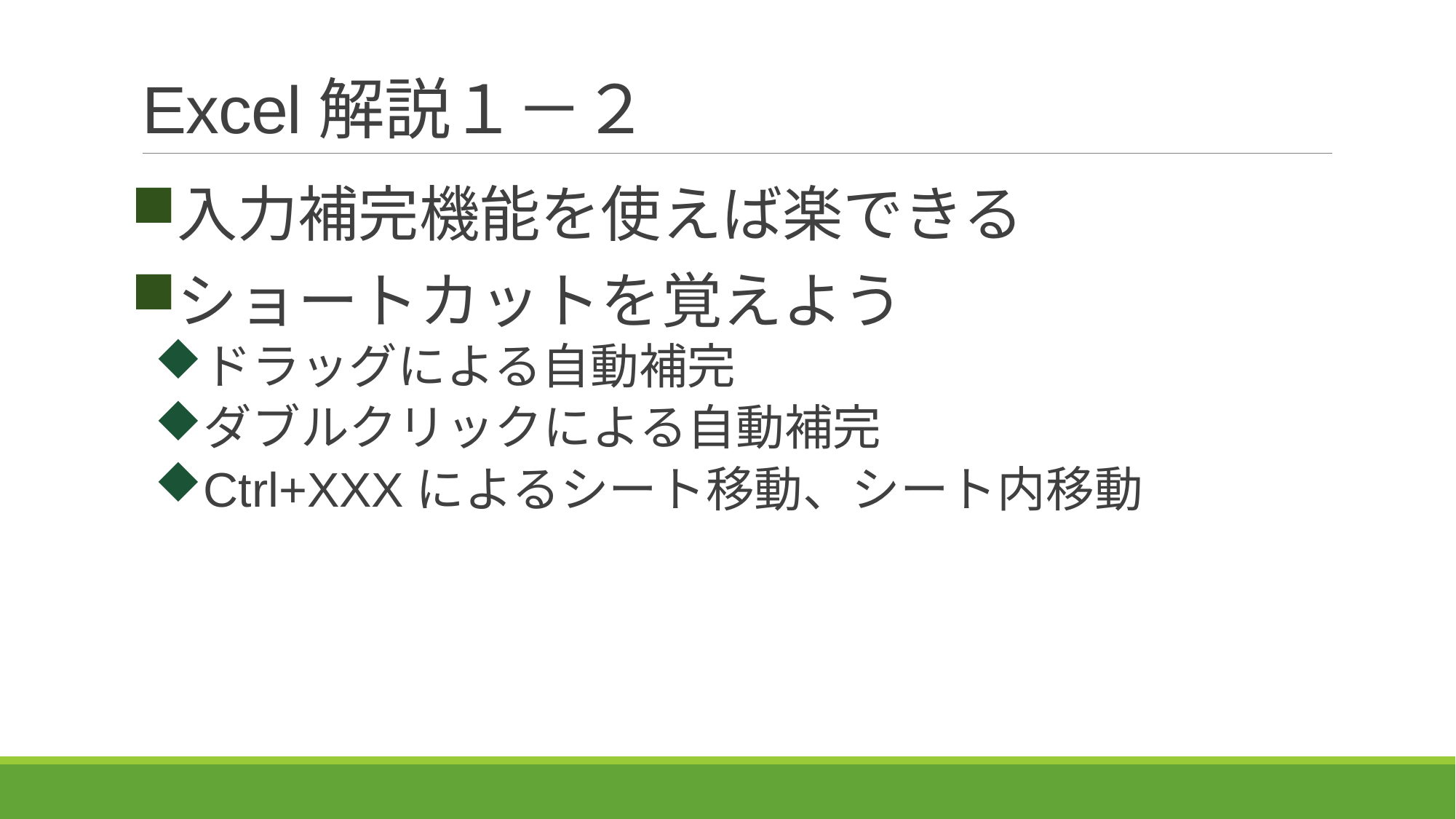

# Excel解説１－２
入力補完機能を使えば楽できる
ショートカットを覚えよう
ドラッグによる自動補完
ダブルクリックによる自動補完
Ctrl+XXXによるシート移動、シート内移動